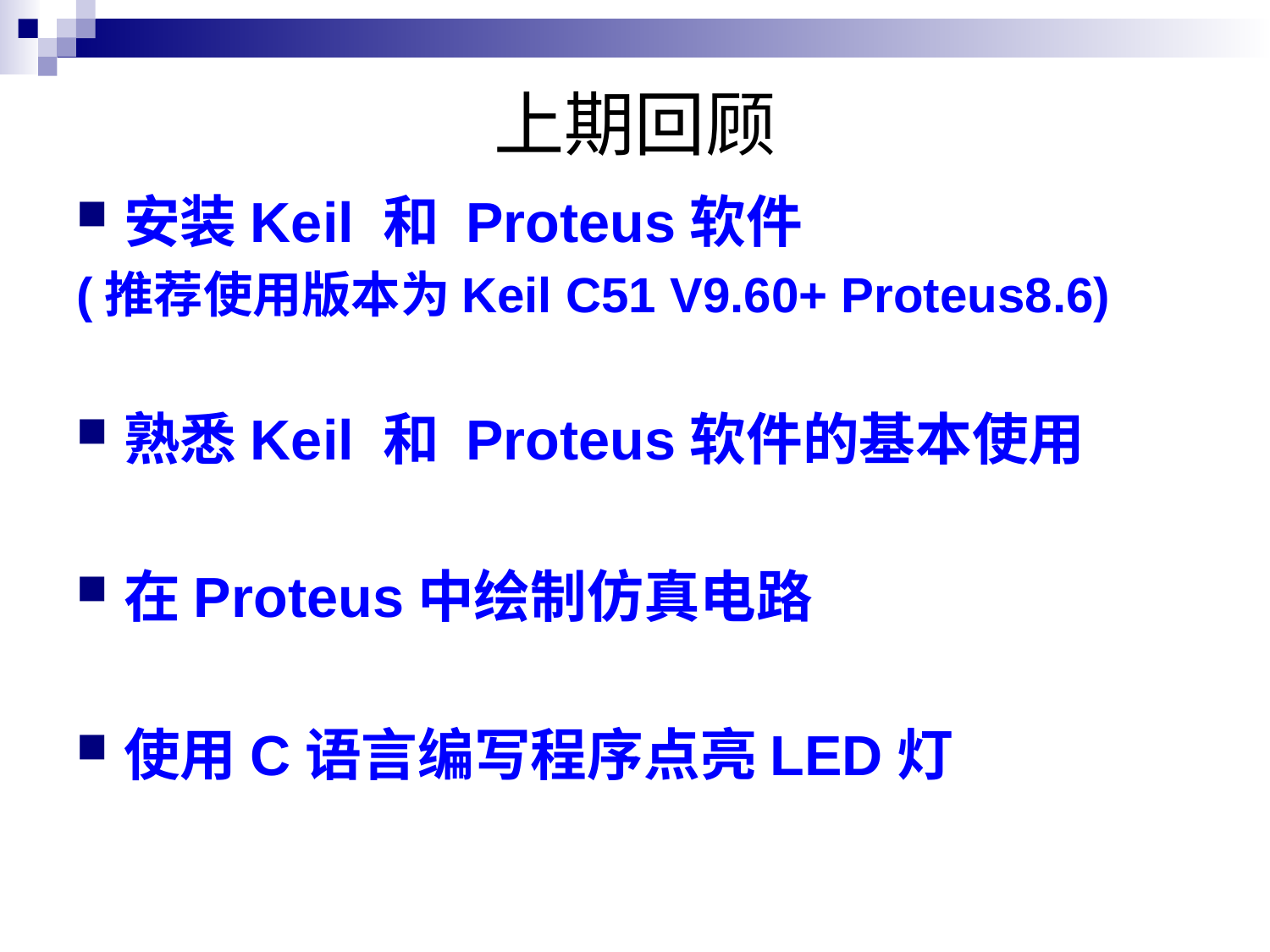

# 上期回顾
安装Keil 和 Proteus软件
(推荐使用版本为Keil C51 V9.60+ Proteus8.6)

熟悉Keil 和 Proteus软件的基本使用

在Proteus中绘制仿真电路

使用C语言编写程序点亮LED灯